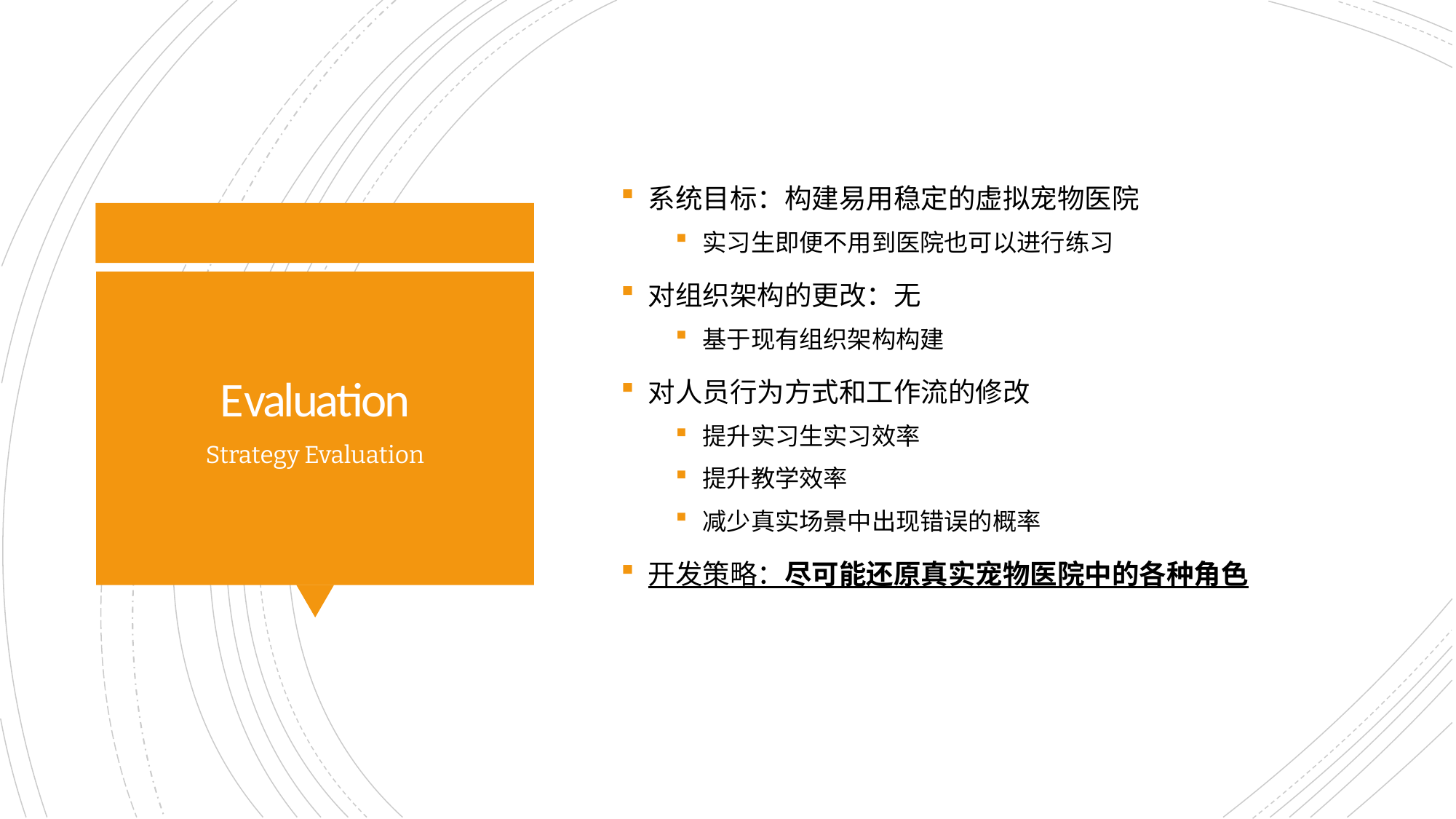

系统目标：构建易用稳定的虚拟宠物医院
实习生即便不用到医院也可以进行练习
对组织架构的更改：无
基于现有组织架构构建
对人员行为方式和工作流的修改
提升实习生实习效率
提升教学效率
减少真实场景中出现错误的概率
开发策略：尽可能还原真实宠物医院中的各种角色

# Evaluation
Strategy Evaluation